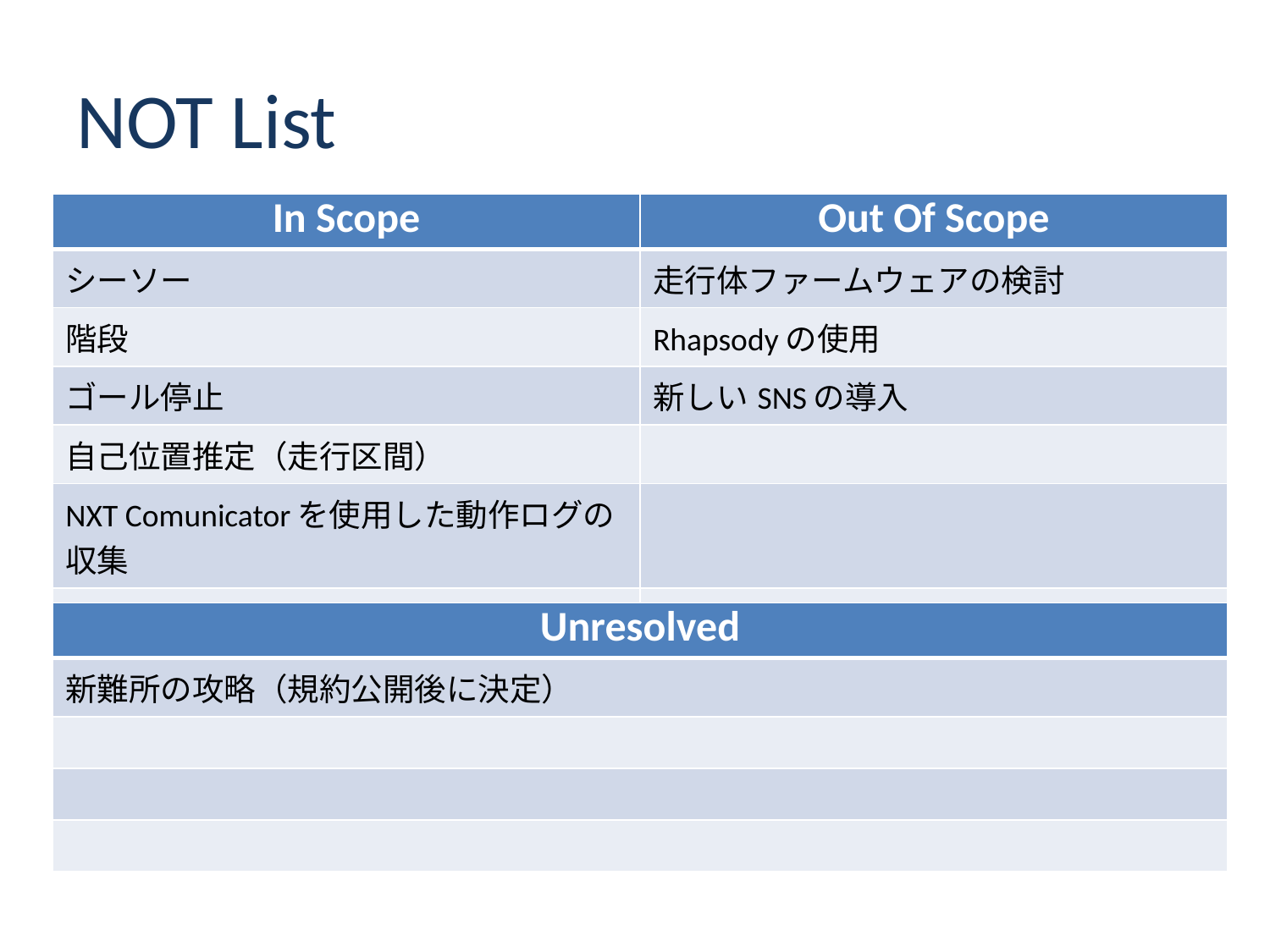

# NOT List
| In Scope | Out Of Scope |
| --- | --- |
| シーソー | 走行体ファームウェアの検討 |
| 階段 | Rhapsodyの使用 |
| ゴール停止 | 新しいSNSの導入 |
| 自己位置推定（走行区間） |  |
| NXT Comunicatorを使用した動作ログの収集 |  |
|  |  |
| Unresolved |
| --- |
| 新難所の攻略（規約公開後に決定） |
|  |
|  |
|  |